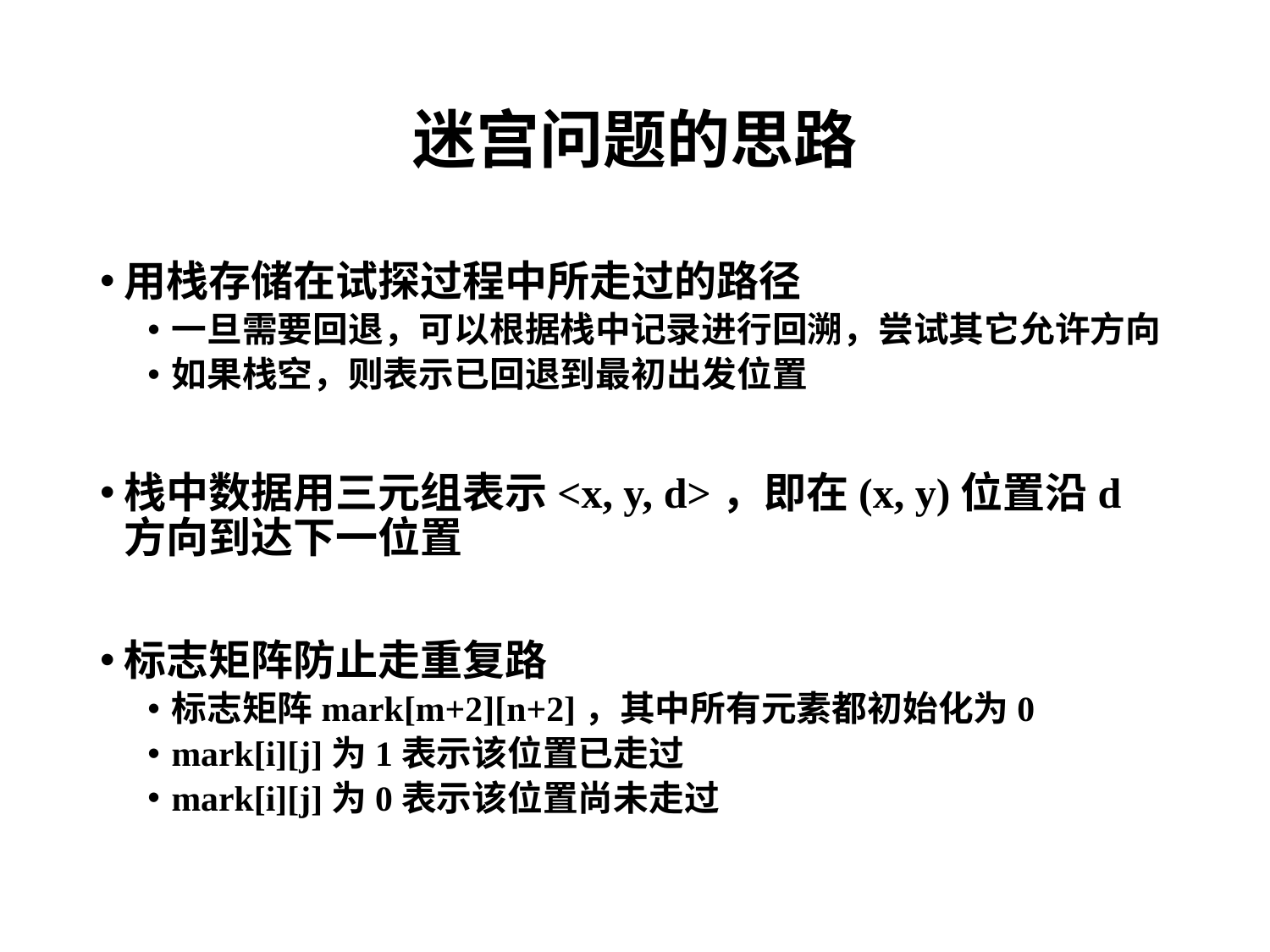

# 迷宫问题的思路
用栈存储在试探过程中所走过的路径
一旦需要回退，可以根据栈中记录进行回溯，尝试其它允许方向
如果栈空，则表示已回退到最初出发位置

栈中数据用三元组表示<x, y, d>，即在(x, y)位置沿d方向到达下一位置

标志矩阵防止走重复路
标志矩阵mark[m+2][n+2]，其中所有元素都初始化为0
mark[i][j]为1表示该位置已走过
mark[i][j]为0表示该位置尚未走过